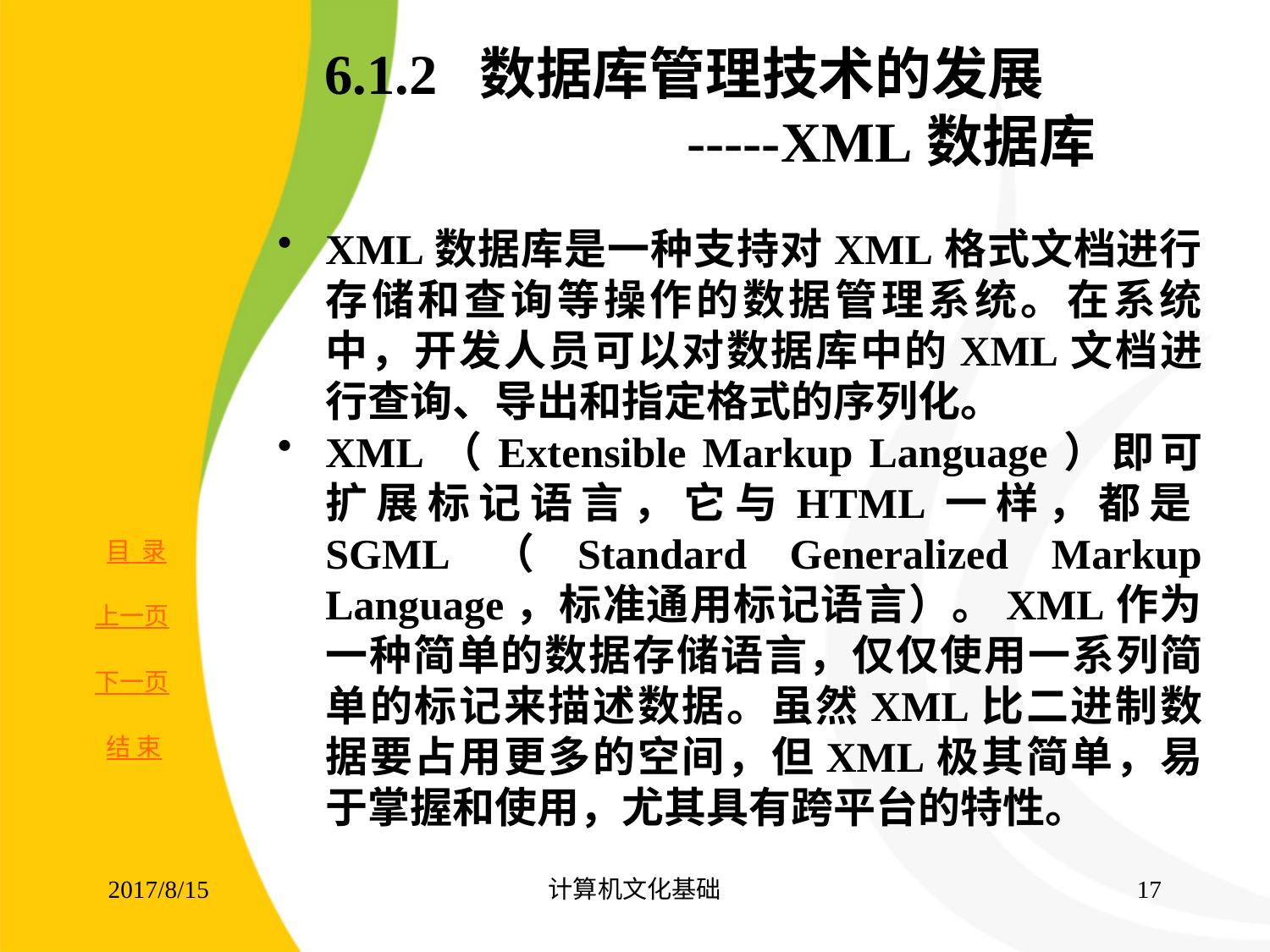

# 6.1.2  数据库管理技术的发展 -----XML数据库
XML数据库是一种支持对XML格式文档进行存储和查询等操作的数据管理系统。在系统中，开发人员可以对数据库中的XML文档进行查询、导出和指定格式的序列化。
XML（Extensible Markup Language）即可扩展标记语言，它与HTML一样，都是SGML（Standard Generalized Markup Language，标准通用标记语言）。XML作为一种简单的数据存储语言，仅仅使用一系列简单的标记来描述数据。虽然XML比二进制数据要占用更多的空间，但XML极其简单，易于掌握和使用，尤其具有跨平台的特性。
2017/8/15
计算机文化基础
17